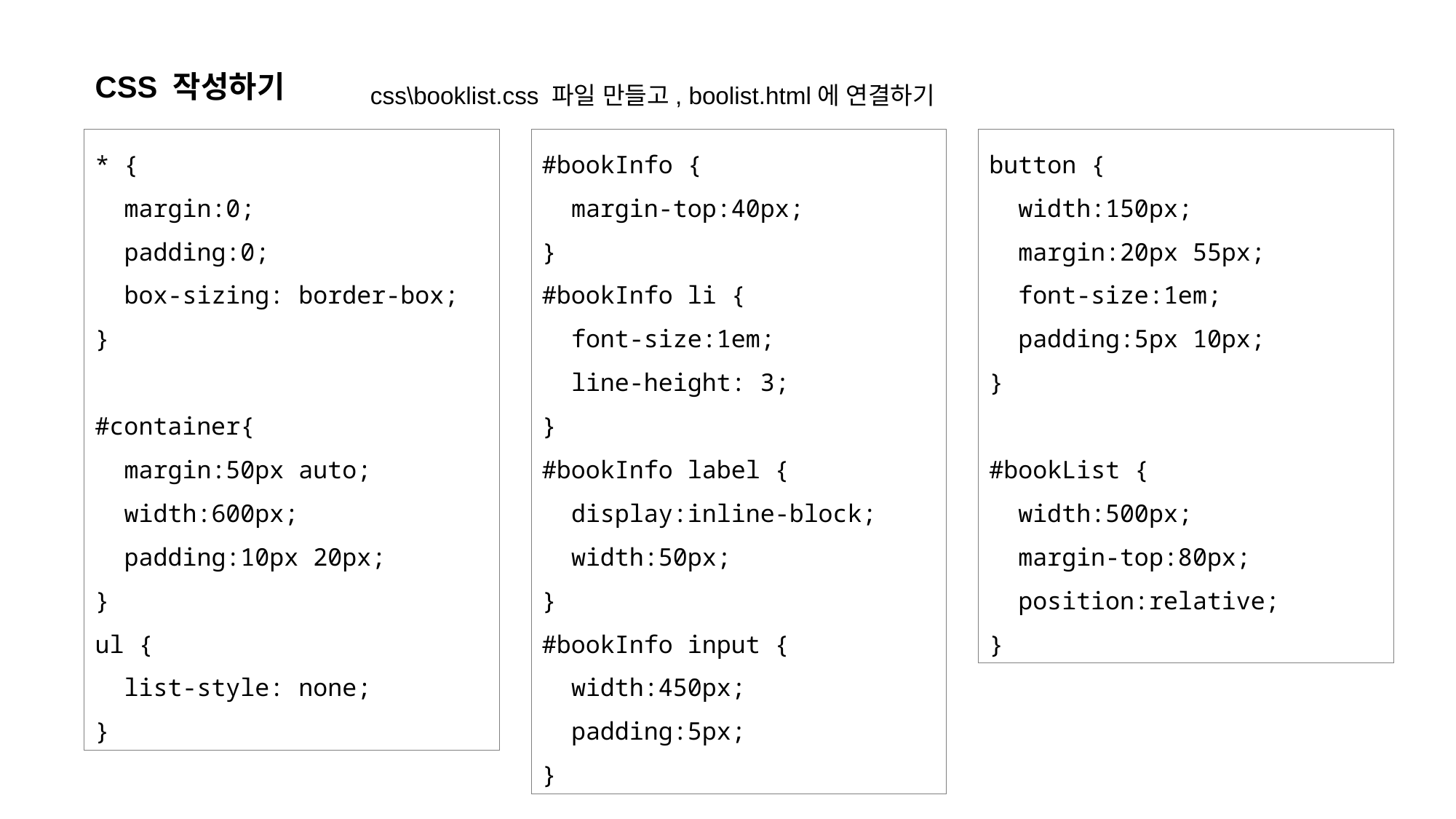

css\booklist.css 파일 만들고, boolist.html에 연결하기
CSS 작성하기
* {
  margin:0;
  padding:0;
  box-sizing: border-box;
}
#container{
  margin:50px auto;
  width:600px;
  padding:10px 20px;
}
ul {
  list-style: none;
}
#bookInfo {
  margin-top:40px;
}
#bookInfo li {
  font-size:1em;
  line-height: 3;
}
#bookInfo label {
  display:inline-block;
  width:50px;
}
#bookInfo input {
  width:450px;
  padding:5px;
}
button {
  width:150px;
  margin:20px 55px;
  font-size:1em;
  padding:5px 10px;
}

#bookList {
  width:500px;
  margin-top:80px;
  position:relative;
}